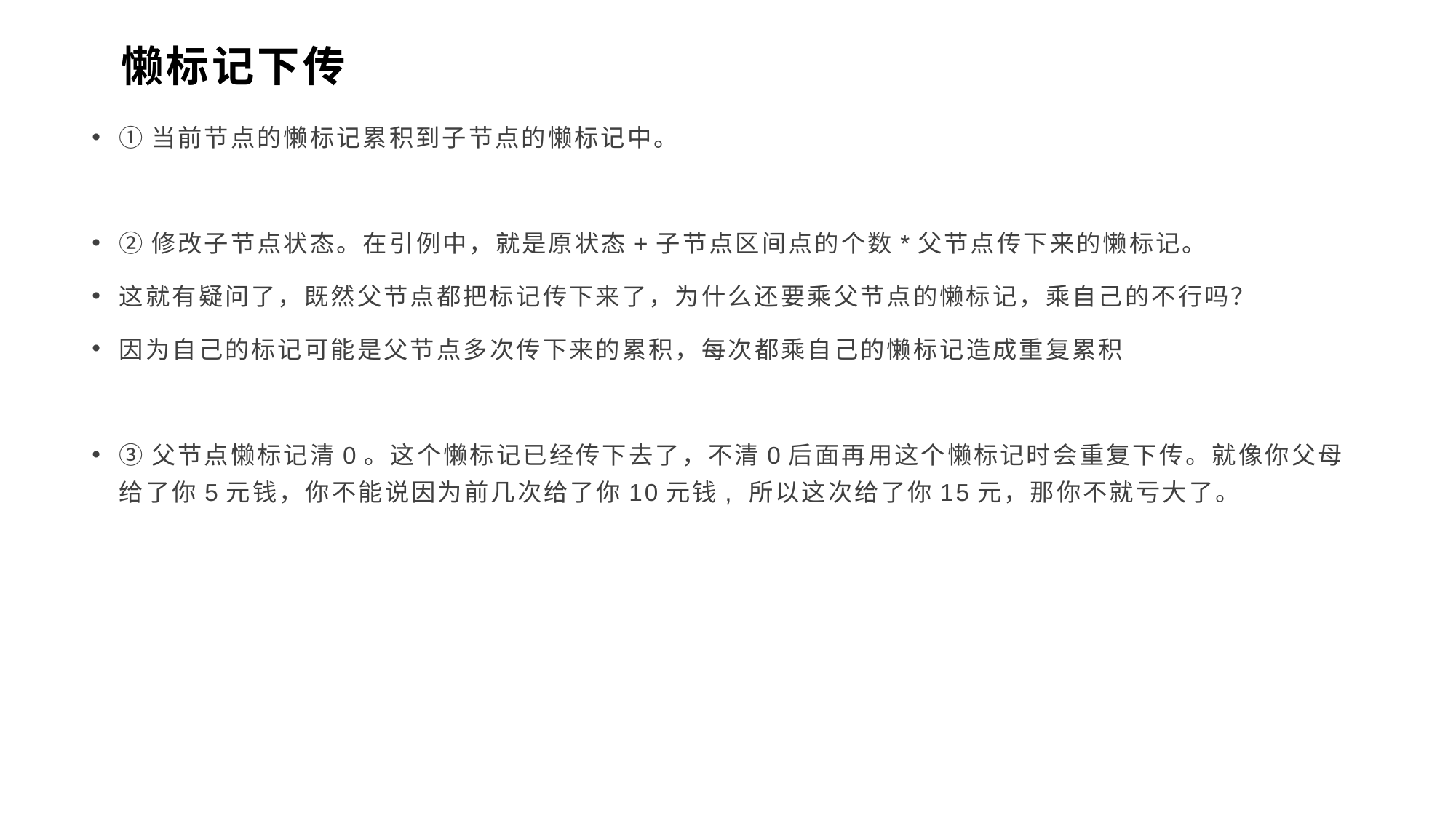

懒标记下传
①当前节点的懒标记累积到子节点的懒标记中。

②修改子节点状态。在引例中，就是原状态+子节点区间点的个数*父节点传下来的懒标记。
这就有疑问了，既然父节点都把标记传下来了，为什么还要乘父节点的懒标记，乘自己的不行吗？
因为自己的标记可能是父节点多次传下来的累积，每次都乘自己的懒标记造成重复累积

③父节点懒标记清0。这个懒标记已经传下去了，不清0后面再用这个懒标记时会重复下传。就像你父母给了你5元钱，你不能说因为前几次给了你10元钱, 所以这次给了你15元，那你不就亏大了。